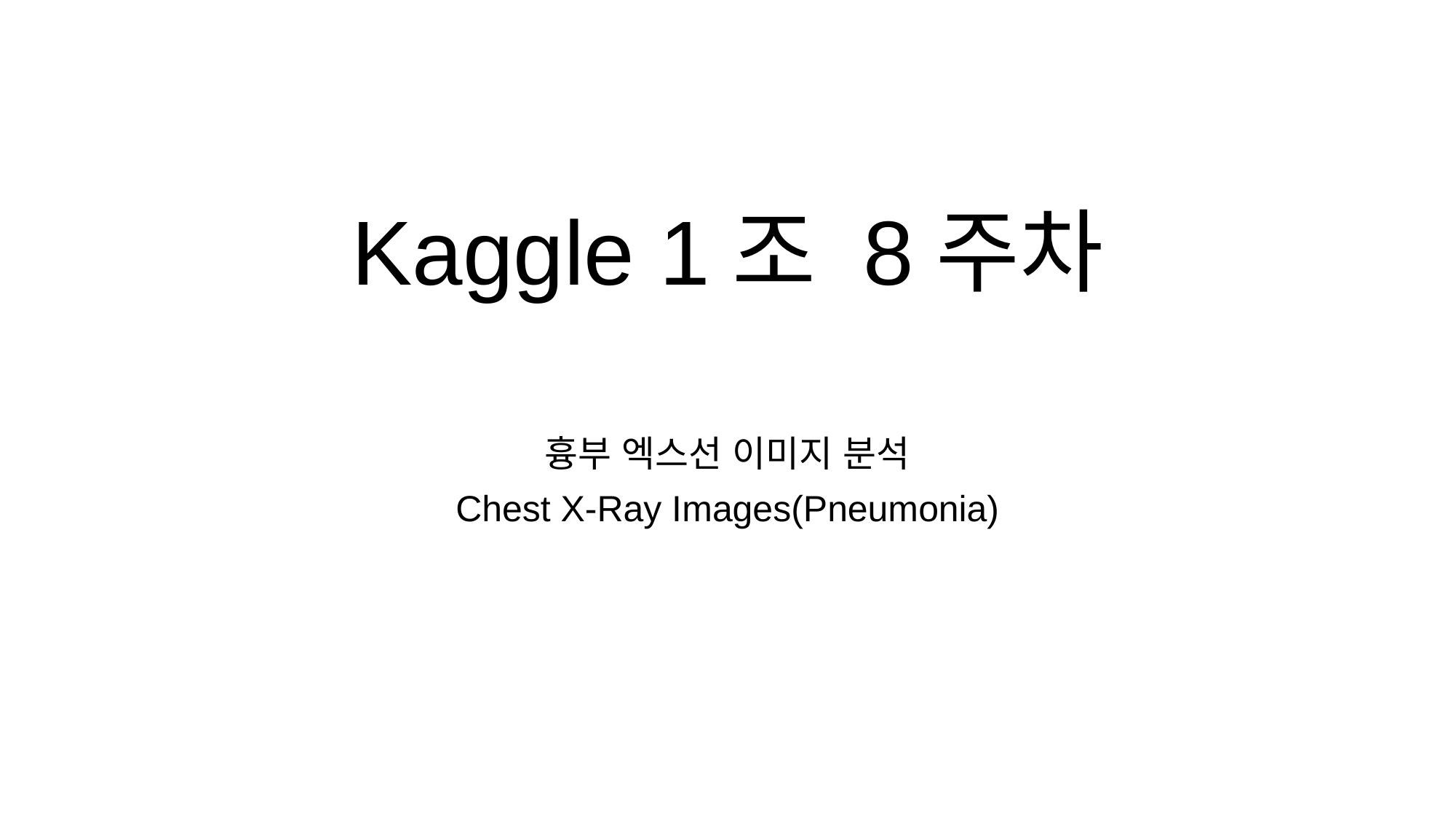

# Kaggle 1조 8주차
흉부 엑스선 이미지 분석
Chest X-Ray Images(Pneumonia)